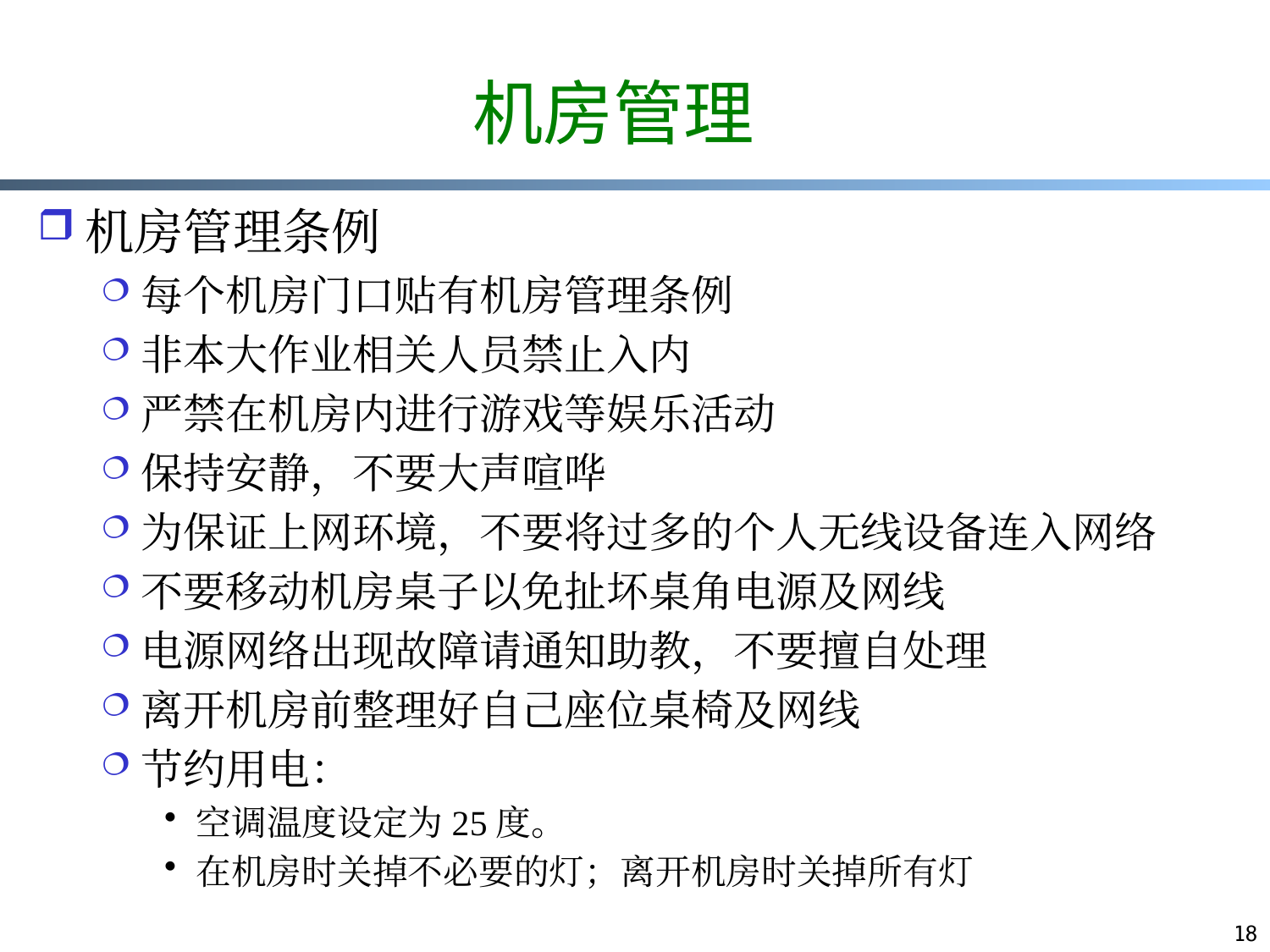

# 机房管理
机房管理条例
每个机房门口贴有机房管理条例
非本大作业相关人员禁止入内
严禁在机房内进行游戏等娱乐活动
保持安静，不要大声喧哗
为保证上网环境，不要将过多的个人无线设备连入网络
不要移动机房桌子以免扯坏桌角电源及网线
电源网络出现故障请通知助教，不要擅自处理
离开机房前整理好自己座位桌椅及网线
节约用电：
空调温度设定为25度。
在机房时关掉不必要的灯；离开机房时关掉所有灯
18